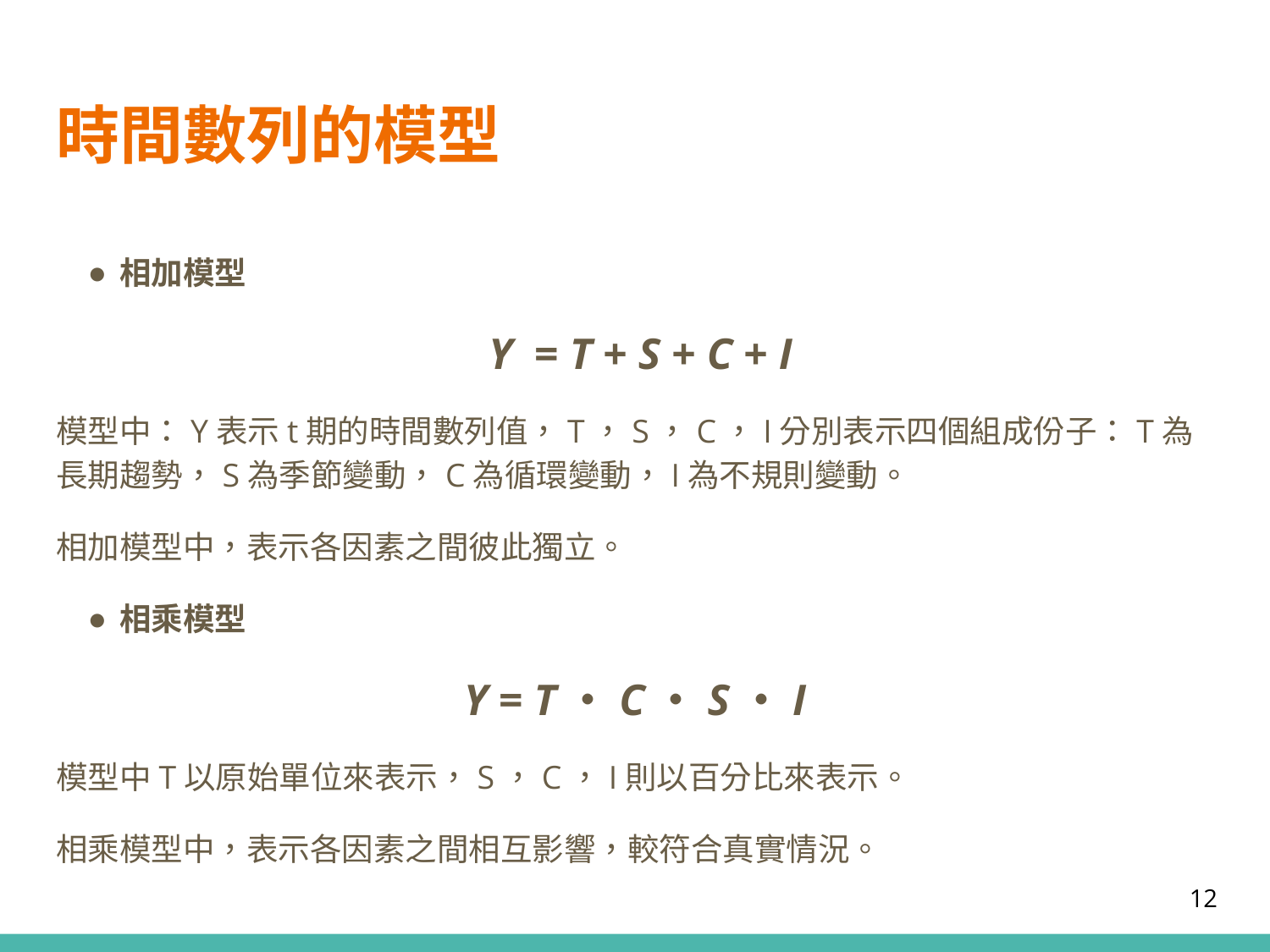

# 時間數列的模型

相加模型
 Y  = T + S + C + I
模型中：Y表示t期的時間數列值，T，S，C，I分別表示四個組成份子：T為長期趨勢，S為季節變動，C為循環變動，I為不規則變動。
相加模型中，表示各因素之間彼此獨立。
相乘模型
Y = T・C・S・I
模型中T以原始單位來表示，S，C，I則以百分比來表示。
相乘模型中，表示各因素之間相互影響，較符合真實情況。
12